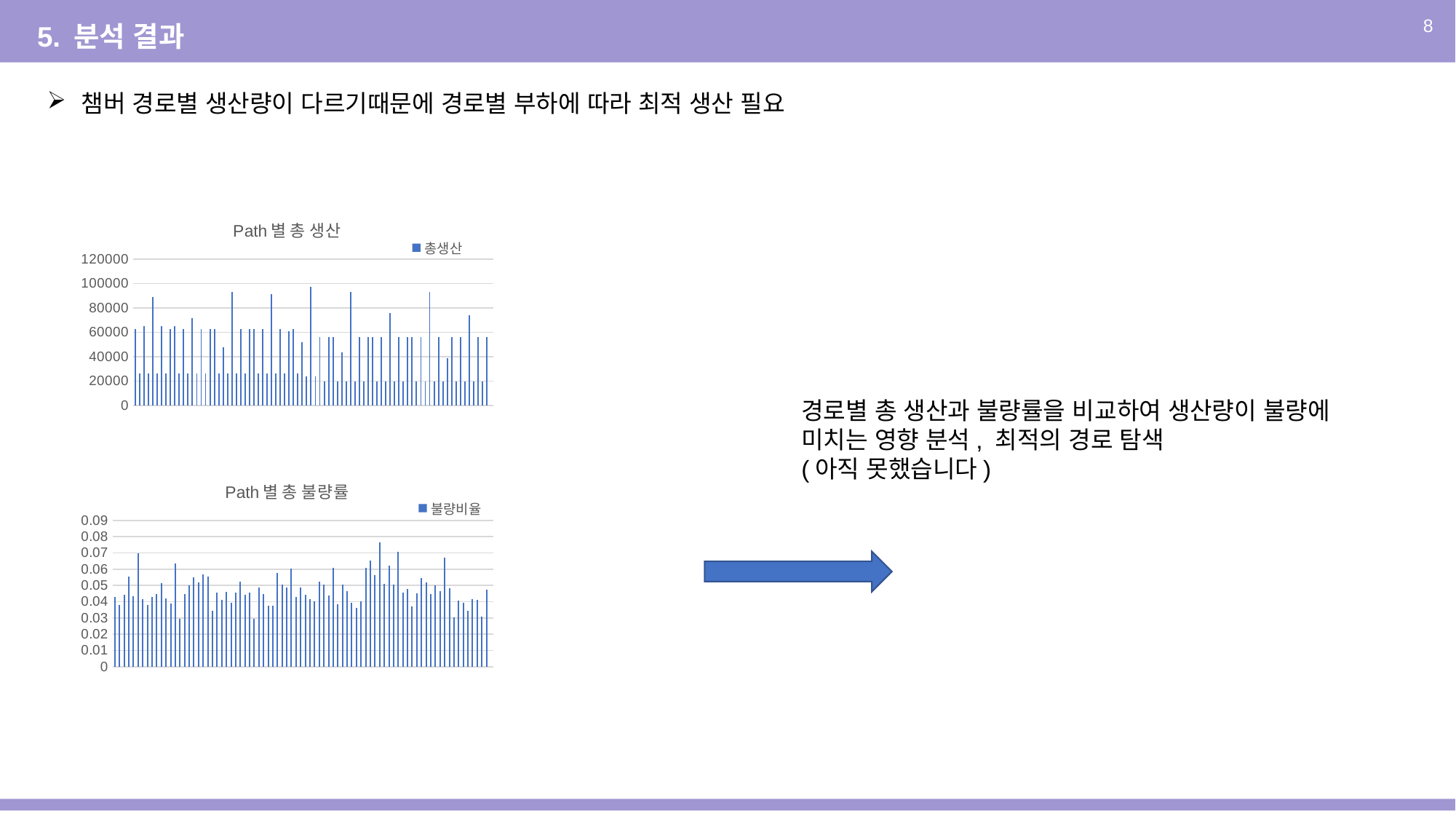

8
5. 분석 결과
챔버 경로별 생산량이 다르기때문에 경로별 부하에 따라 최적 생산 필요

### Chart: Path별 총 생산

| Category | 총생산 |
|---|---|
경로별 총 생산과 불량률을 비교하여 생산량이 불량에 미치는 영향 분석, 최적의 경로 탐색
(아직 못했습니다)

### Chart: Path별 총 불량률

| Category | 불량비율 |
|---|---|